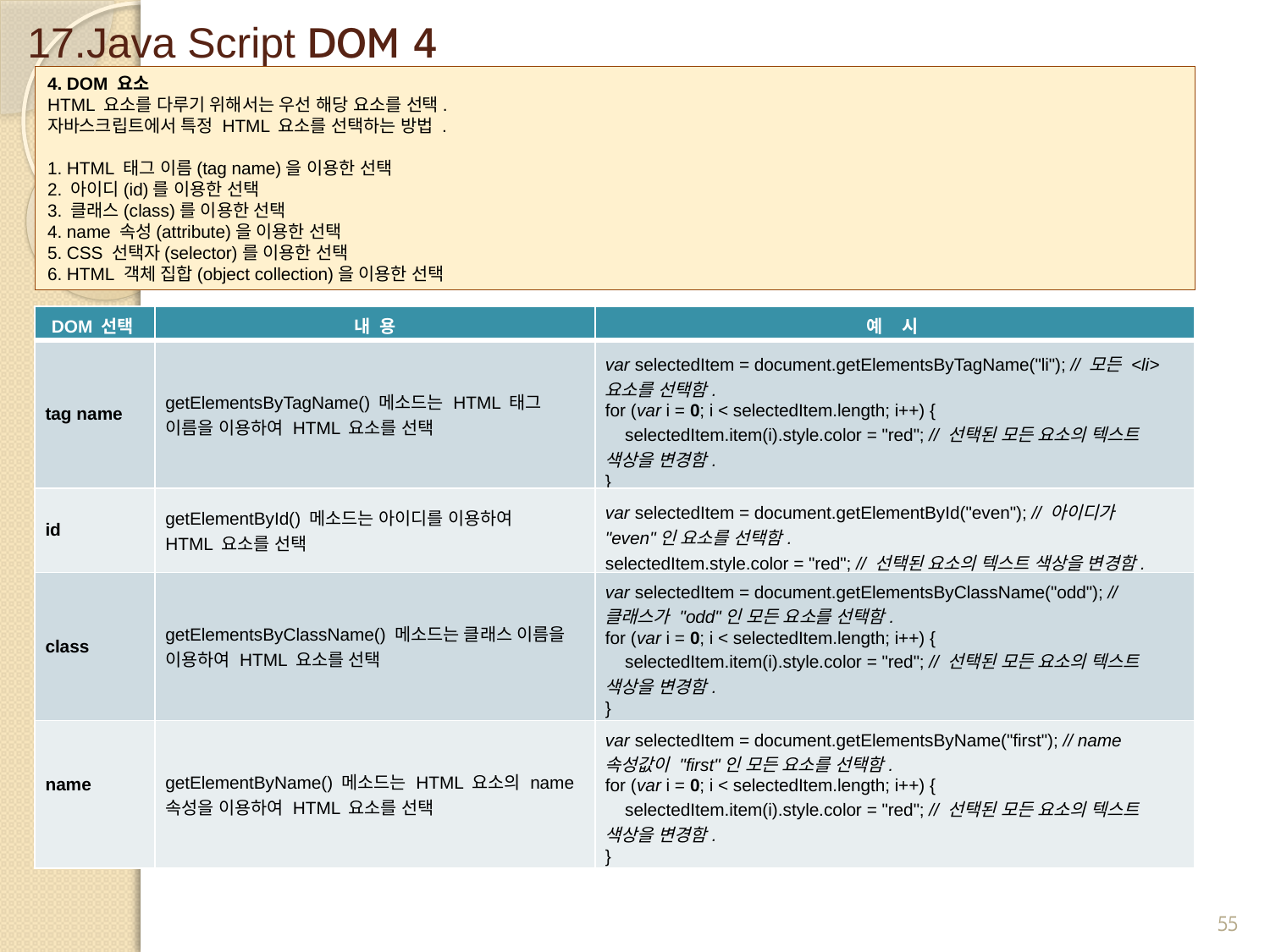

# 17.Java Script DOM 4
4. DOM 요소
HTML 요소를 다루기 위해서는 우선 해당 요소를 선택.
자바스크립트에서 특정 HTML 요소를 선택하는 방법 .

1. HTML 태그 이름(tag name)을 이용한 선택
2. 아이디(id)를 이용한 선택
3. 클래스(class)를 이용한 선택
4. name 속성(attribute)을 이용한 선택
5. CSS 선택자(selector)를 이용한 선택
6. HTML 객체 집합(object collection)을 이용한 선택
| DOM 선택 | 내 용 | 예 시 |
| --- | --- | --- |
| tag name | getElementsByTagName() 메소드는 HTML 태그 이름을 이용하여 HTML 요소를 선택 | var selectedItem = document.getElementsByTagName("li"); // 모든 <li> 요소를 선택함. for (var i = 0; i < selectedItem.length; i++) {     selectedItem.item(i).style.color = "red"; // 선택된 모든 요소의 텍스트 색상을 변경함. } |
| id | getElementById() 메소드는 아이디를 이용하여  HTML 요소를 선택 | var selectedItem = document.getElementById("even"); // 아이디가 "even"인 요소를 선택함. selectedItem.style.color = "red"; // 선택된 요소의 텍스트 색상을 변경함. |
| class | getElementsByClassName() 메소드는 클래스 이름을  이용하여 HTML 요소를 선택 | var selectedItem = document.getElementsByClassName("odd"); // 클래스가 "odd"인 모든 요소를 선택함. for (var i = 0; i < selectedItem.length; i++) {     selectedItem.item(i).style.color = "red"; // 선택된 모든 요소의 텍스트 색상을 변경함. } |
| name | getElementByName() 메소드는 HTML 요소의 name 속성을 이용하여 HTML 요소를 선택 | var selectedItem = document.getElementsByName("first"); // name 속성값이 "first"인 모든 요소를 선택함. for (var i = 0; i < selectedItem.length; i++) {     selectedItem.item(i).style.color = "red"; // 선택된 모든 요소의 텍스트 색상을 변경함. } |
55